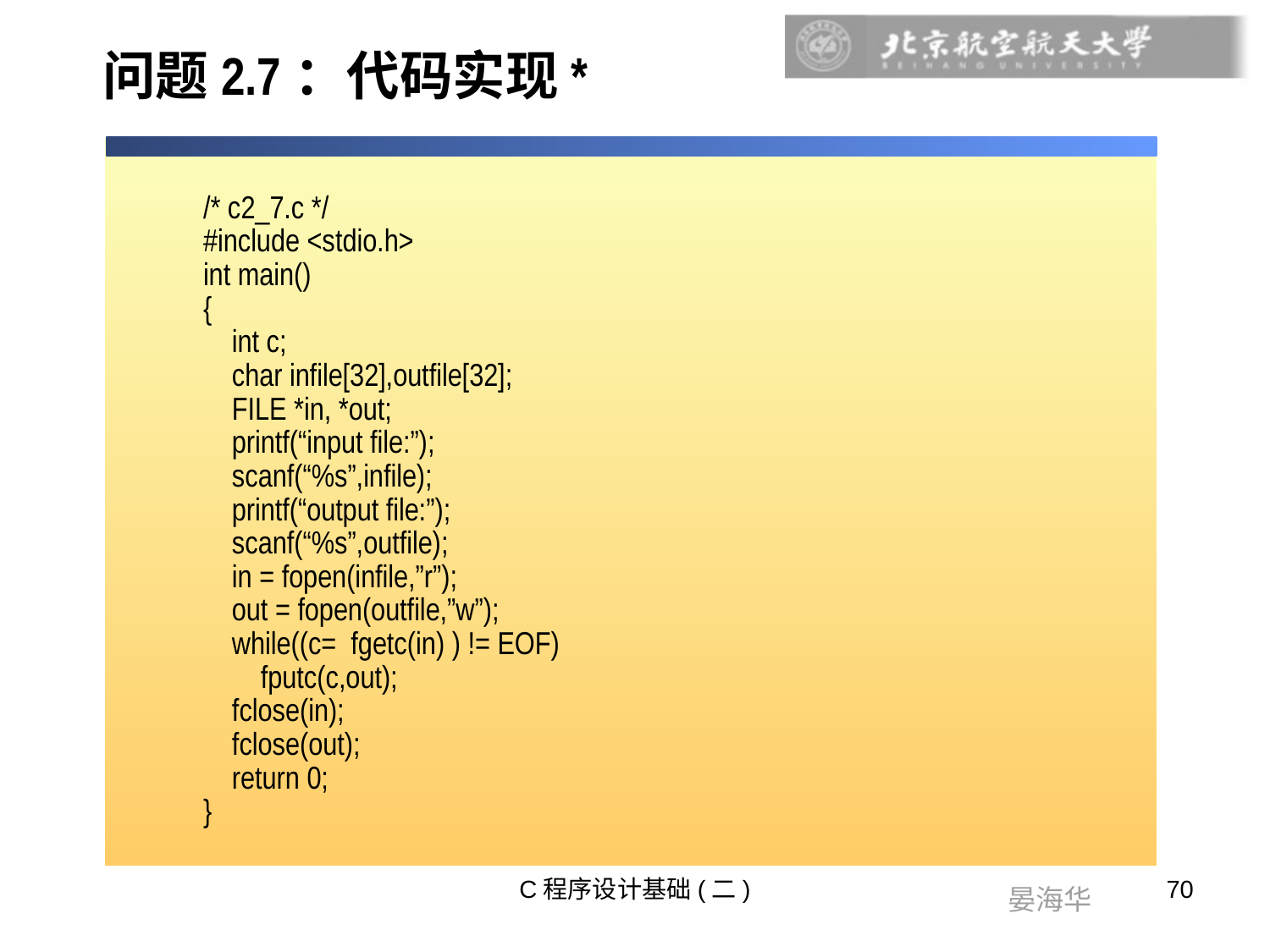

# 问题2.7：代码实现*
/* c2_7.c */
#include <stdio.h>
int main()
{
    int c;
    char infile[32],outfile[32];
    FILE *in, *out;
    printf(“input file:”);
    scanf(“%s”,infile);
    printf(“output file:”);
    scanf(“%s”,outfile);
    in = fopen(infile,”r”);
    out = fopen(outfile,”w”);
    while((c=  fgetc(in) ) != EOF)
        fputc(c,out);
    fclose(in);
    fclose(out);
    return 0;
}
C程序设计基础(二)
70